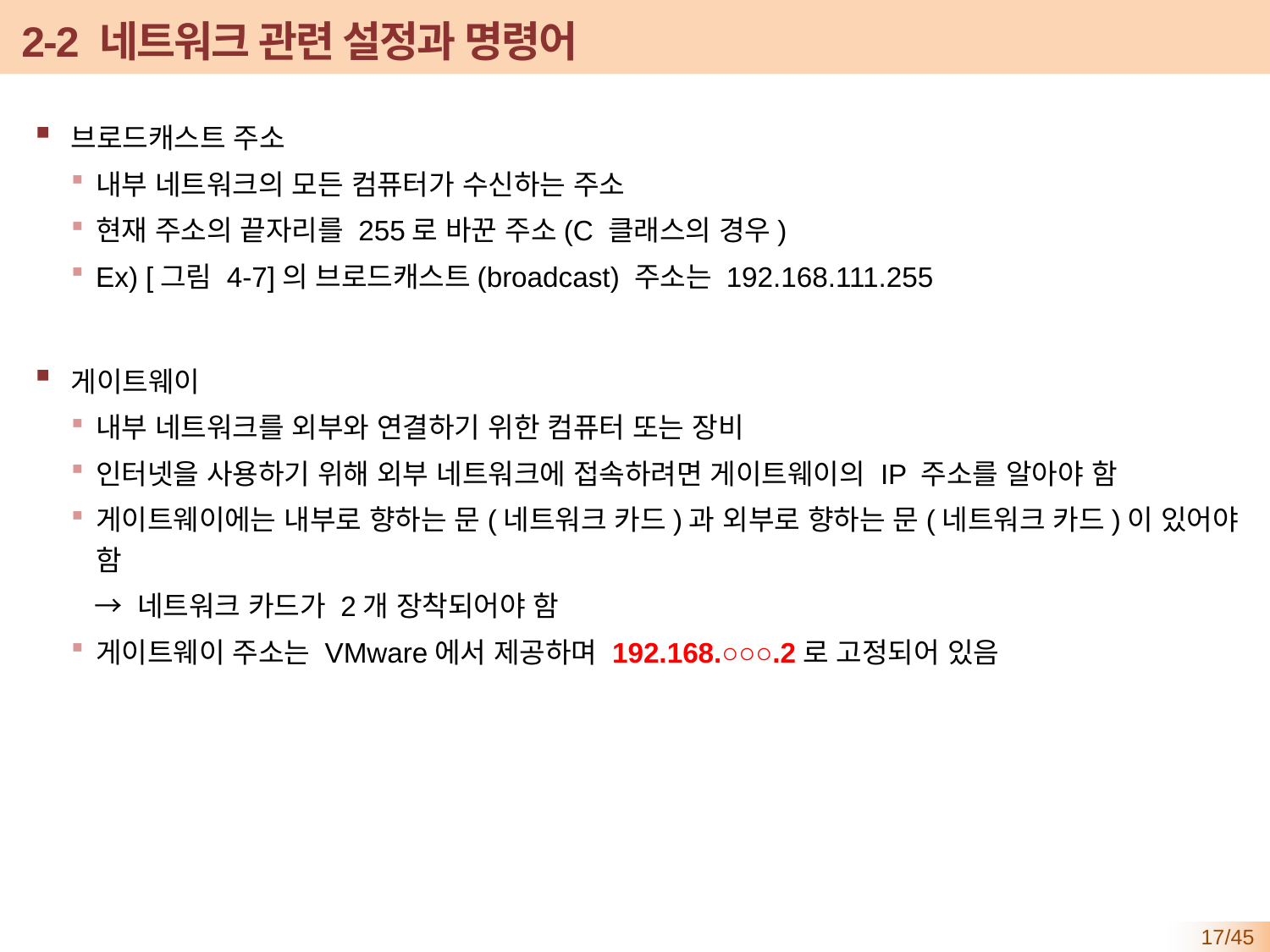

# 2-2 네트워크 관련 설정과 명령어
브로드캐스트 주소
내부 네트워크의 모든 컴퓨터가 수신하는 주소
현재 주소의 끝자리를 255로 바꾼 주소(C 클래스의 경우)
Ex) [그림 4-7]의 브로드캐스트(broadcast) 주소는 192.168.111.255

게이트웨이
내부 네트워크를 외부와 연결하기 위한 컴퓨터 또는 장비
인터넷을 사용하기 위해 외부 네트워크에 접속하려면 게이트웨이의 IP 주소를 알아야 함
게이트웨이에는 내부로 향하는 문(네트워크 카드)과 외부로 향하는 문(네트워크 카드)이 있어야 함
   → 네트워크 카드가 2개 장착되어야 함
게이트웨이 주소는 VMware에서 제공하며 192.168.○○○.2로 고정되어 있음